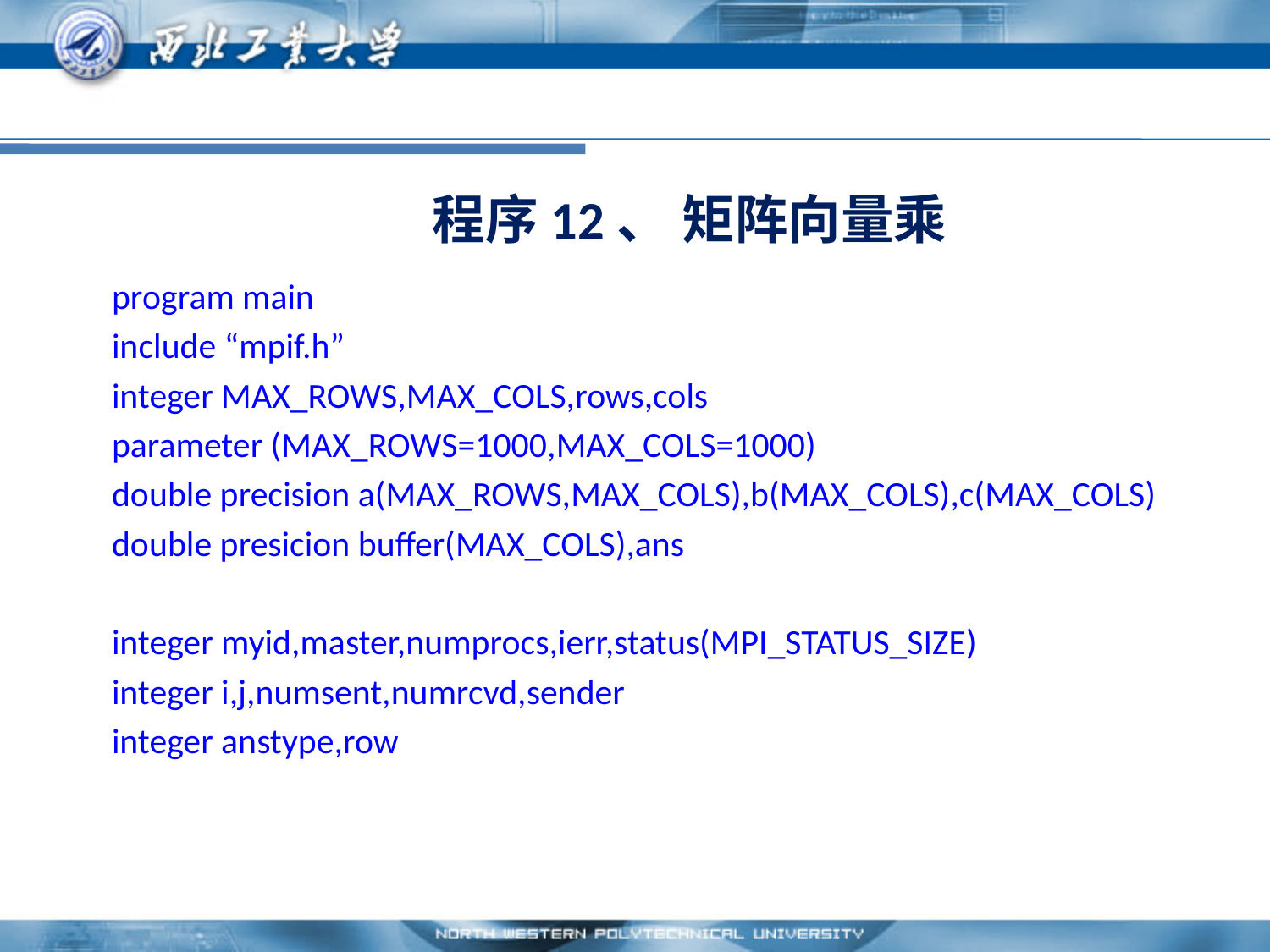

# 程序12、 矩阵向量乘
program main
include “mpif.h”
integer MAX_ROWS,MAX_COLS,rows,cols
parameter (MAX_ROWS=1000,MAX_COLS=1000)
double precision a(MAX_ROWS,MAX_COLS),b(MAX_COLS),c(MAX_COLS)
double presicion buffer(MAX_COLS),ans

integer myid,master,numprocs,ierr,status(MPI_STATUS_SIZE)
integer i,j,numsent,numrcvd,sender
integer anstype,row